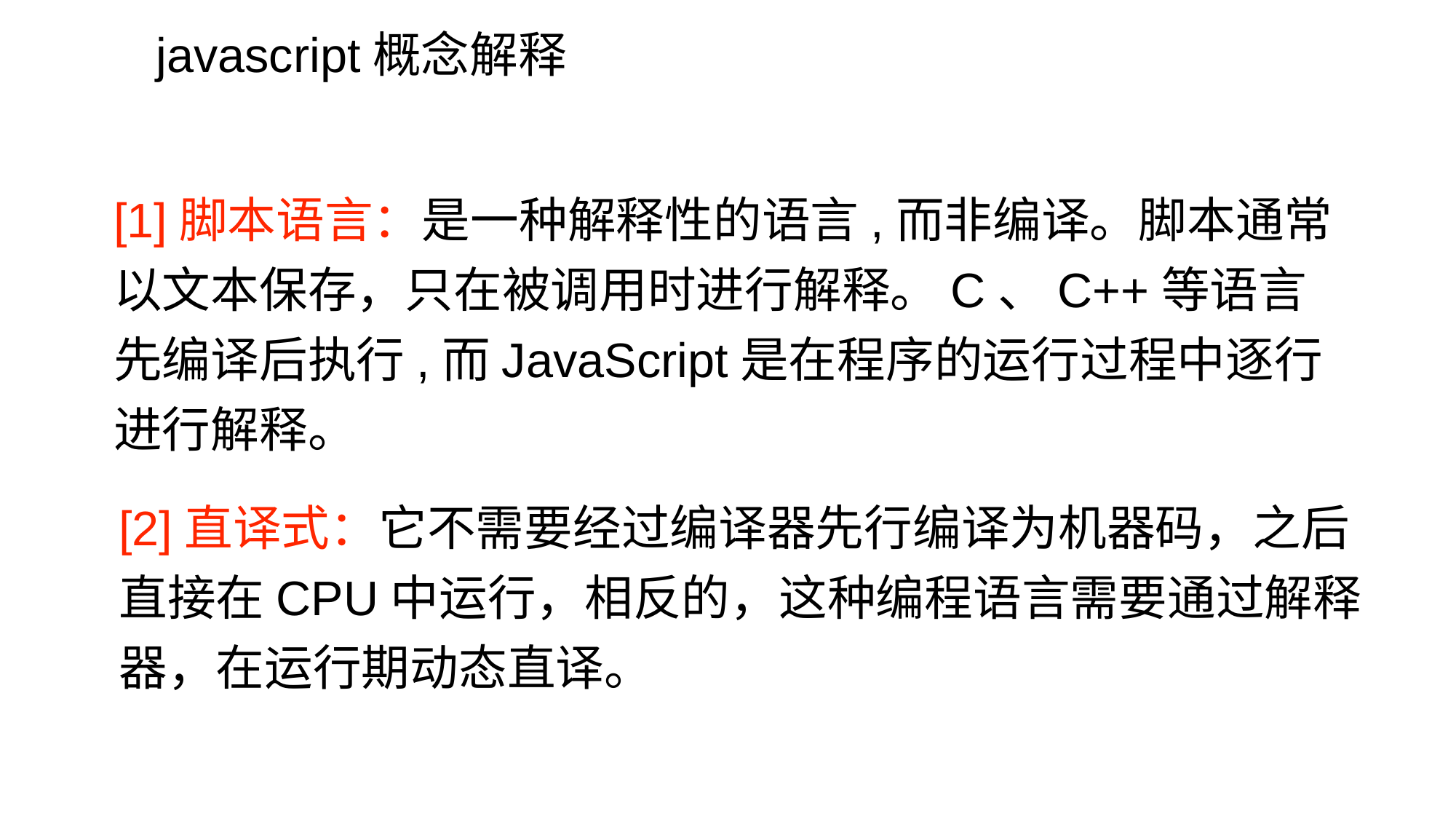

javascript概念解释
[1]脚本语言：是一种解释性的语言,而非编译。脚本通常以文本保存，只在被调用时进行解释。C、C++等语言先编译后执行,而JavaScript是在程序的运行过程中逐行进行解释。
[2]直译式：它不需要经过编译器先行编译为机器码，之后直接在CPU中运行，相反的，这种编程语言需要通过解释器，在运行期动态直译。